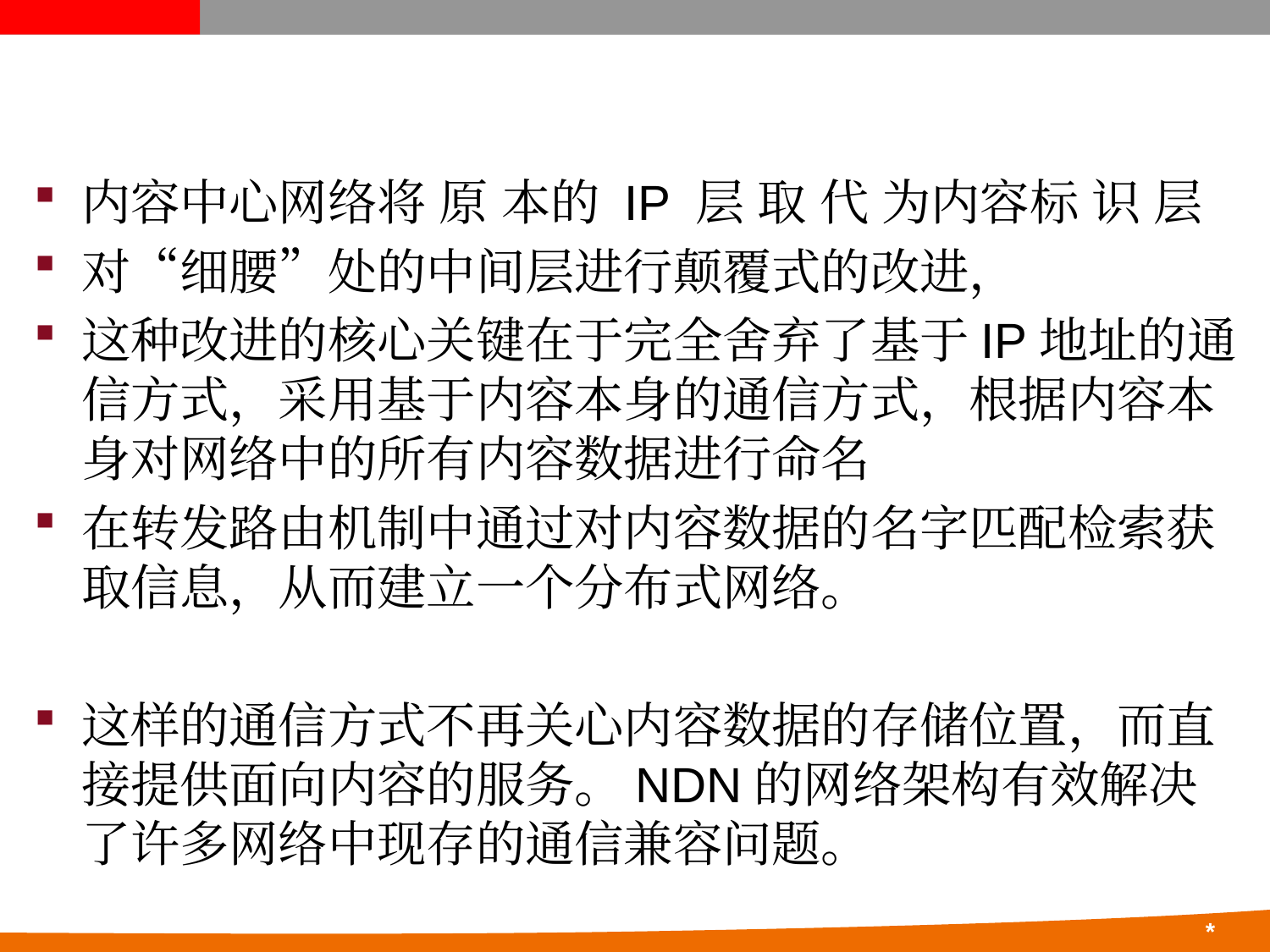

#
内容中心网络将 原 本的 IP 层 取 代 为内容标 识 层
对“细腰”处的中间层进行颠覆式的改进，
这种改进的核心关键在于完全舍弃了基于IP地址的通信方式，采用基于内容本身的通信方式，根据内容本身对网络中的所有内容数据进行命名
在转发路由机制中通过对内容数据的名字匹配检索获取信息，从而建立一个分布式网络。

这样的通信方式不再关心内容数据的存储位置，而直接提供面向内容的服务。NDN的网络架构有效解决了许多网络中现存的通信兼容问题。